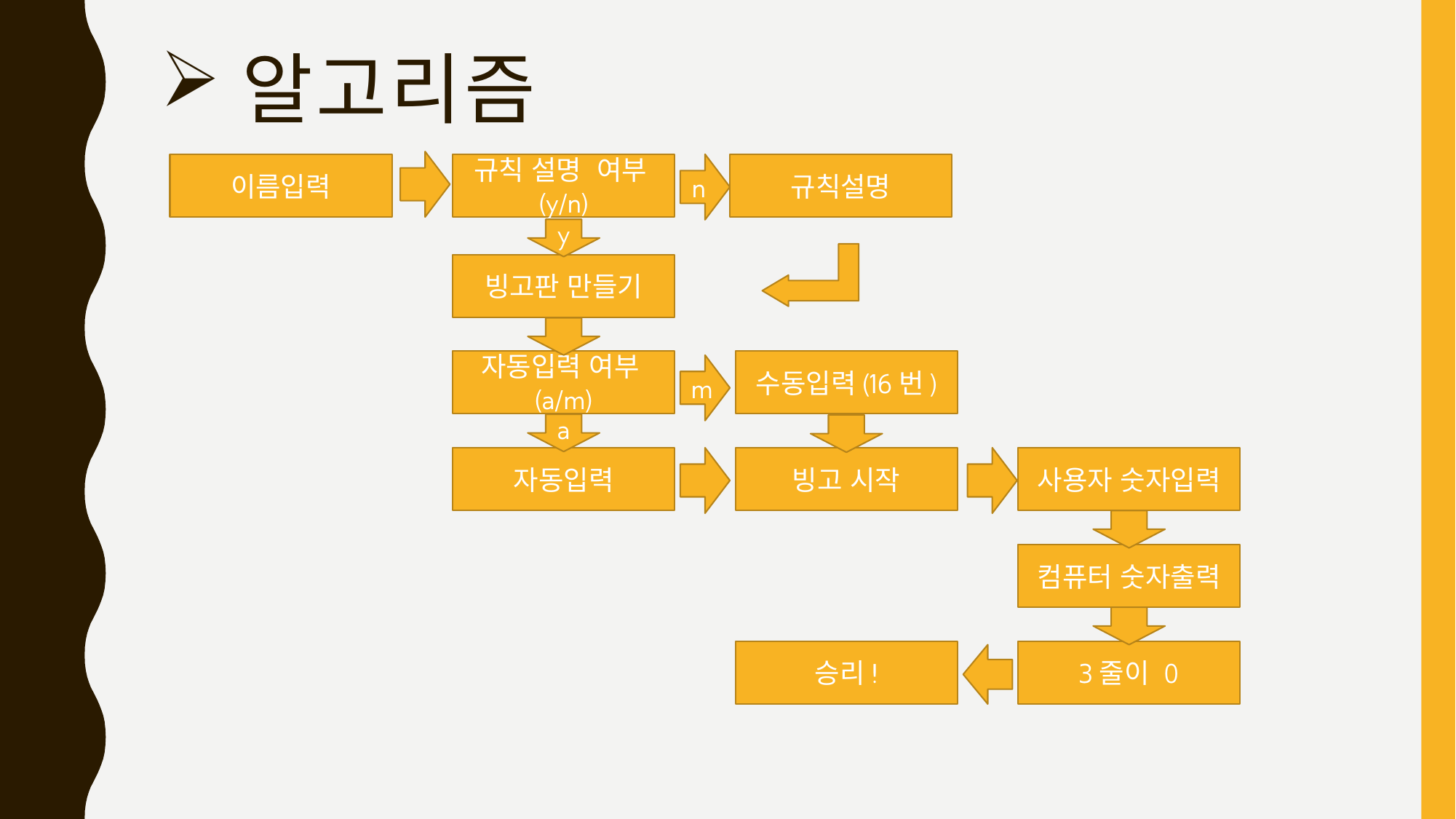

# 알고리즘

이름입력
규칙 설명  여부(y/n)
n
규칙설명
y

빙고판 만들기

자동입력 여부(a/m)
수동입력(16번)
m
a

자동입력

빙고 시작
사용자 숫자입력

컴퓨터 숫자출력

승리!
3줄이 0